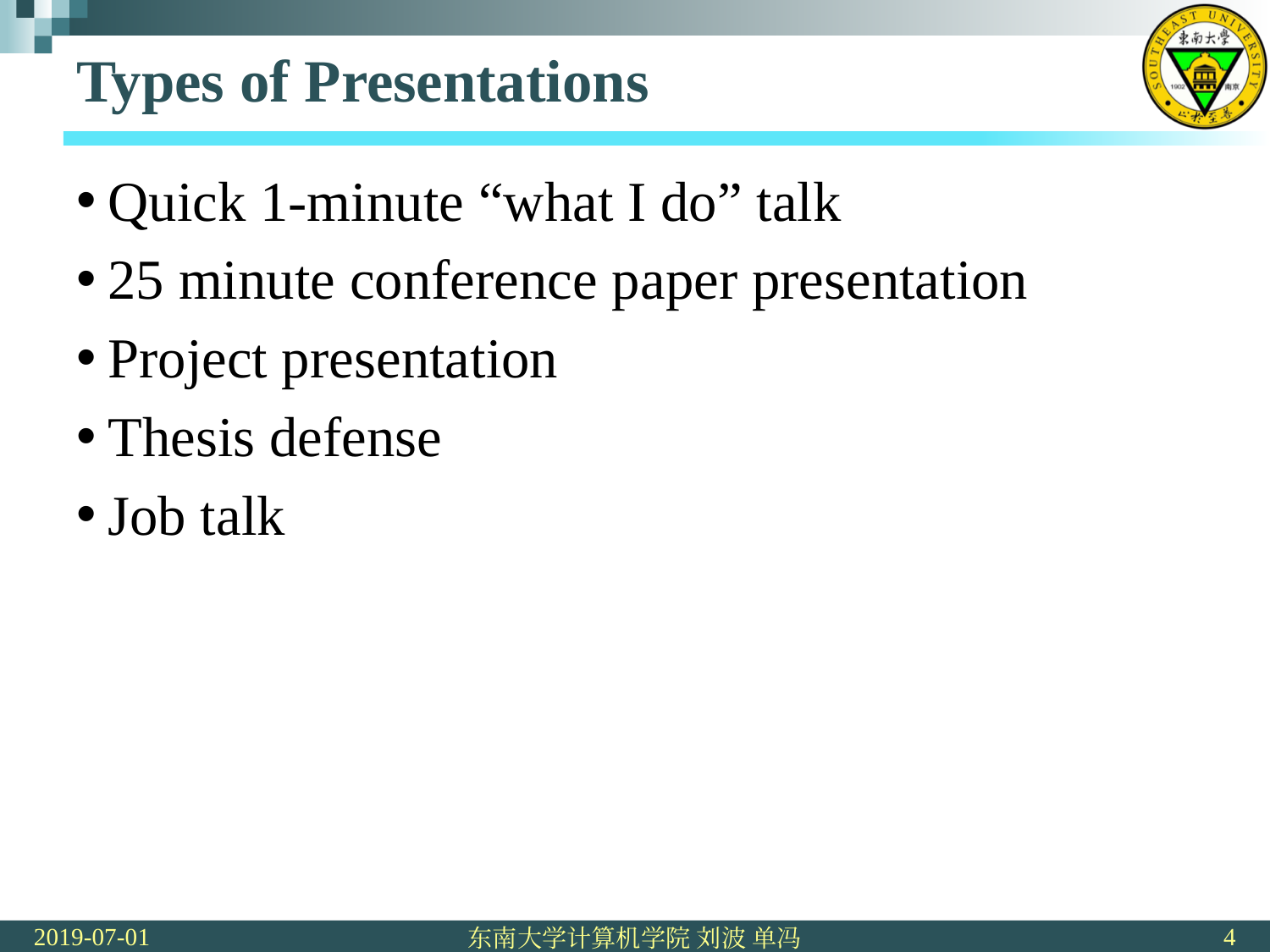

# Types of Presentations
Quick 1-minute “what I do” talk
25 minute conference paper presentation
Project presentation
Thesis defense
Job talk

2019-07-01
4
东南大学计算机学院 刘波 单冯